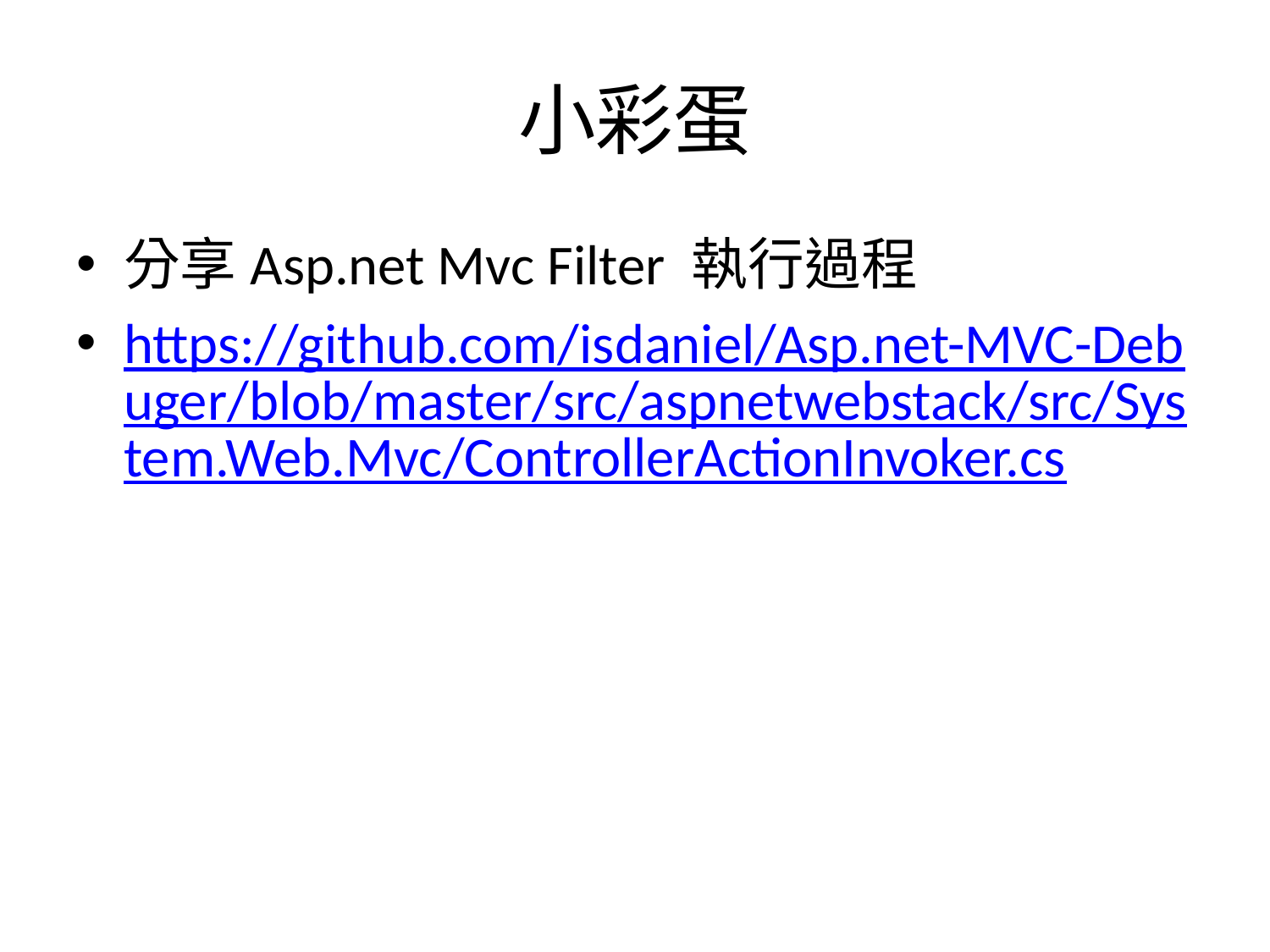

# 小彩蛋
分享Asp.net Mvc Filter 執行過程
https://github.com/isdaniel/Asp.net-MVC-Debuger/blob/master/src/aspnetwebstack/src/System.Web.Mvc/ControllerActionInvoker.cs